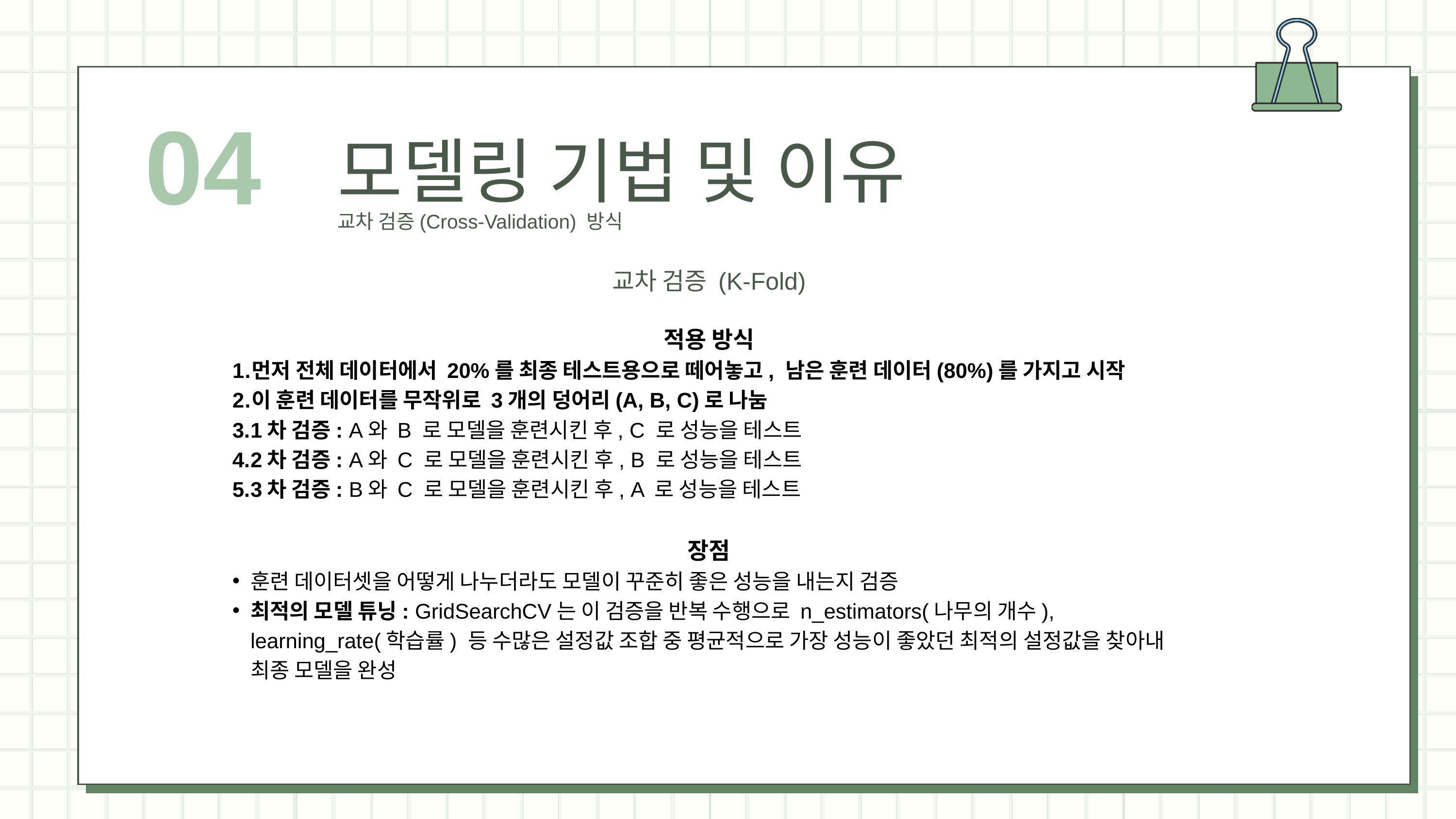

04
모델링 기법 및 이유
교차 검증(Cross-Validation) 방식
교차 검증 (K-Fold)
적용 방식
먼저 전체 데이터에서 20%를 최종 테스트용으로 떼어놓고, 남은 훈련 데이터(80%)를 가지고 시작
이 훈련 데이터를 무작위로 3개의 덩어리(A, B, C)로 나눔
1차 검증: A와 B 로 모델을 훈련시킨 후, C 로 성능을 테스트
2차 검증: A와 C 로 모델을 훈련시킨 후, B 로 성능을 테스트
3차 검증: B와 C 로 모델을 훈련시킨 후, A 로 성능을 테스트

장점
훈련 데이터셋을 어떻게 나누더라도 모델이 꾸준히 좋은 성능을 내는지 검증
최적의 모델 튜닝: GridSearchCV는 이 검증을 반복 수행으로 n_estimators(나무의 개수), learning_rate(학습률) 등 수많은 설정값 조합 중 평균적으로 가장 성능이 좋았던 최적의 설정값을 찾아내 최종 모델을 완성